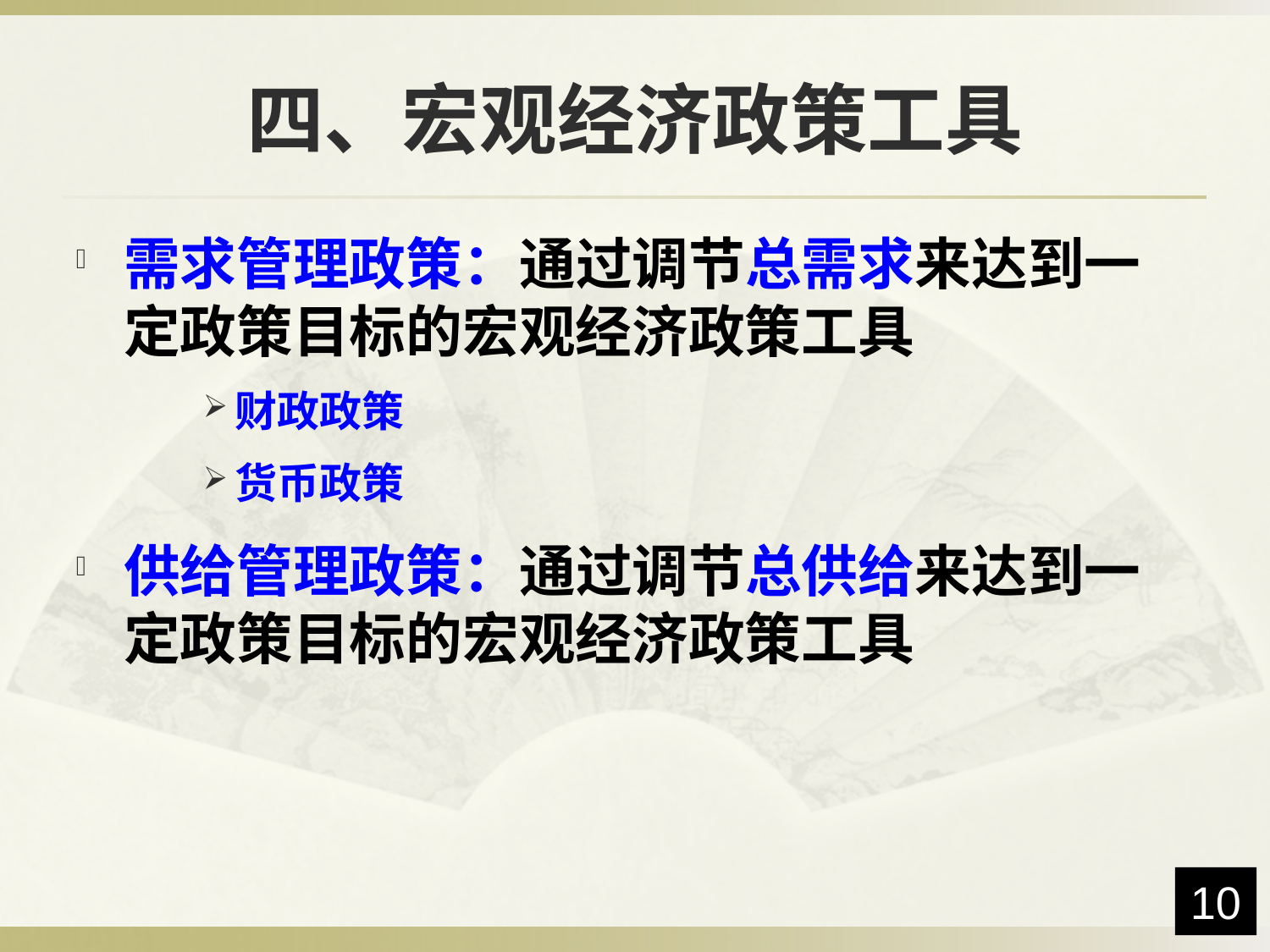

# 四、宏观经济政策工具
需求管理政策：通过调节总需求来达到一定政策目标的宏观经济政策工具
财政政策
货币政策
供给管理政策：通过调节总供给来达到一定政策目标的宏观经济政策工具
10